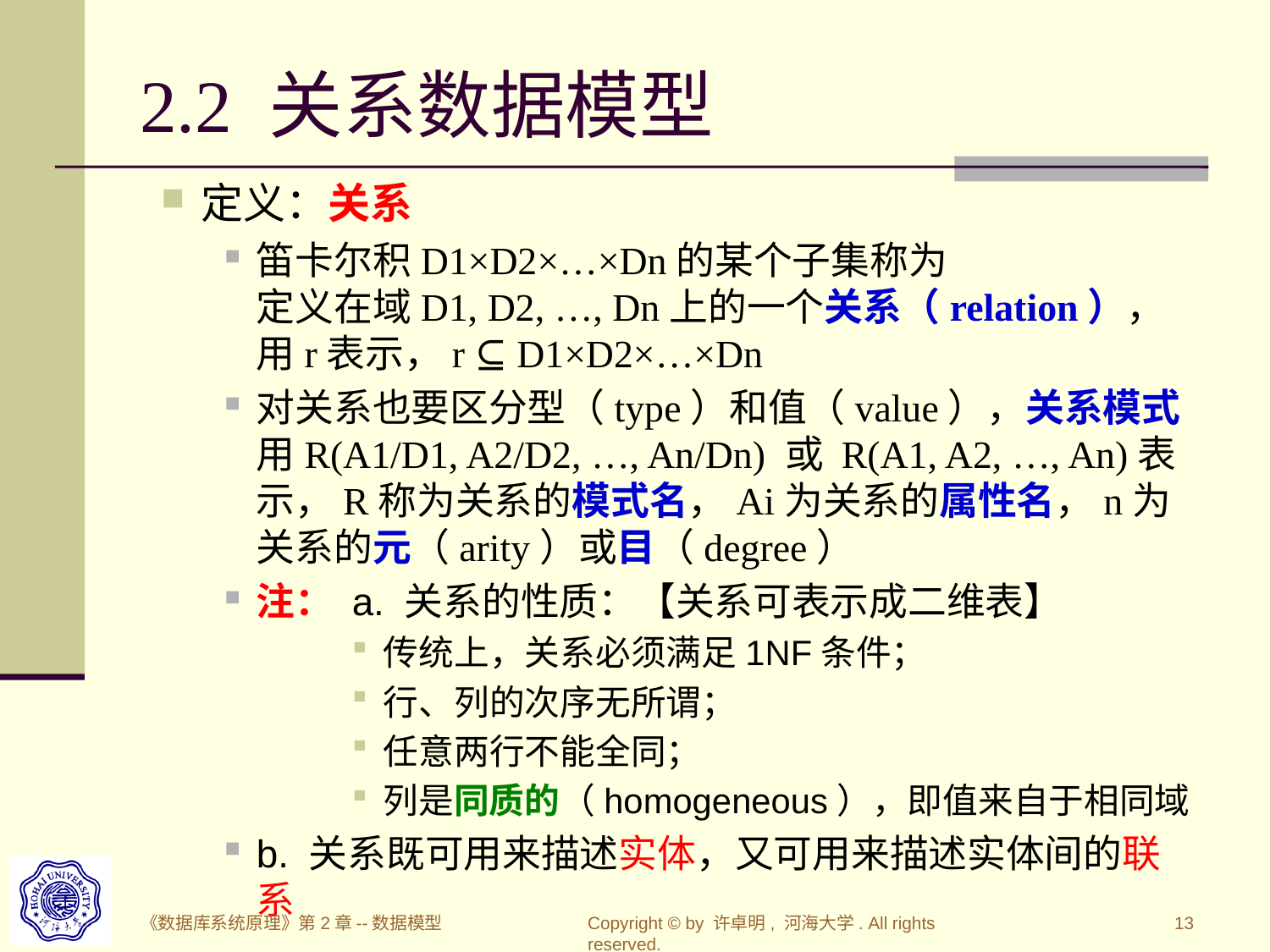

# 2.2 关系数据模型
定义：关系
笛卡尔积D1×D2×…×Dn的某个子集称为
定义在域D1, D2, …, Dn上的一个关系（relation），
用r表示，r ⊆ D1×D2×…×Dn
对关系也要区分型（type）和值（value），关系模式用R(A1/D1, A2/D2, …, An/Dn) 或 R(A1, A2, …, An)表示，R称为关系的模式名，Ai为关系的属性名，n为关系的元（arity）或目（degree）
注： a. 关系的性质：【关系可表示成二维表】
传统上，关系必须满足1NF条件；
行、列的次序无所谓；
任意两行不能全同；
列是同质的（homogeneous），即值来自于相同域
b. 关系既可用来描述实体，又可用来描述实体间的联系
《数据库系统原理》第2章--数据模型
Copyright © by 许卓明, 河海大学. All rights reserved.
13